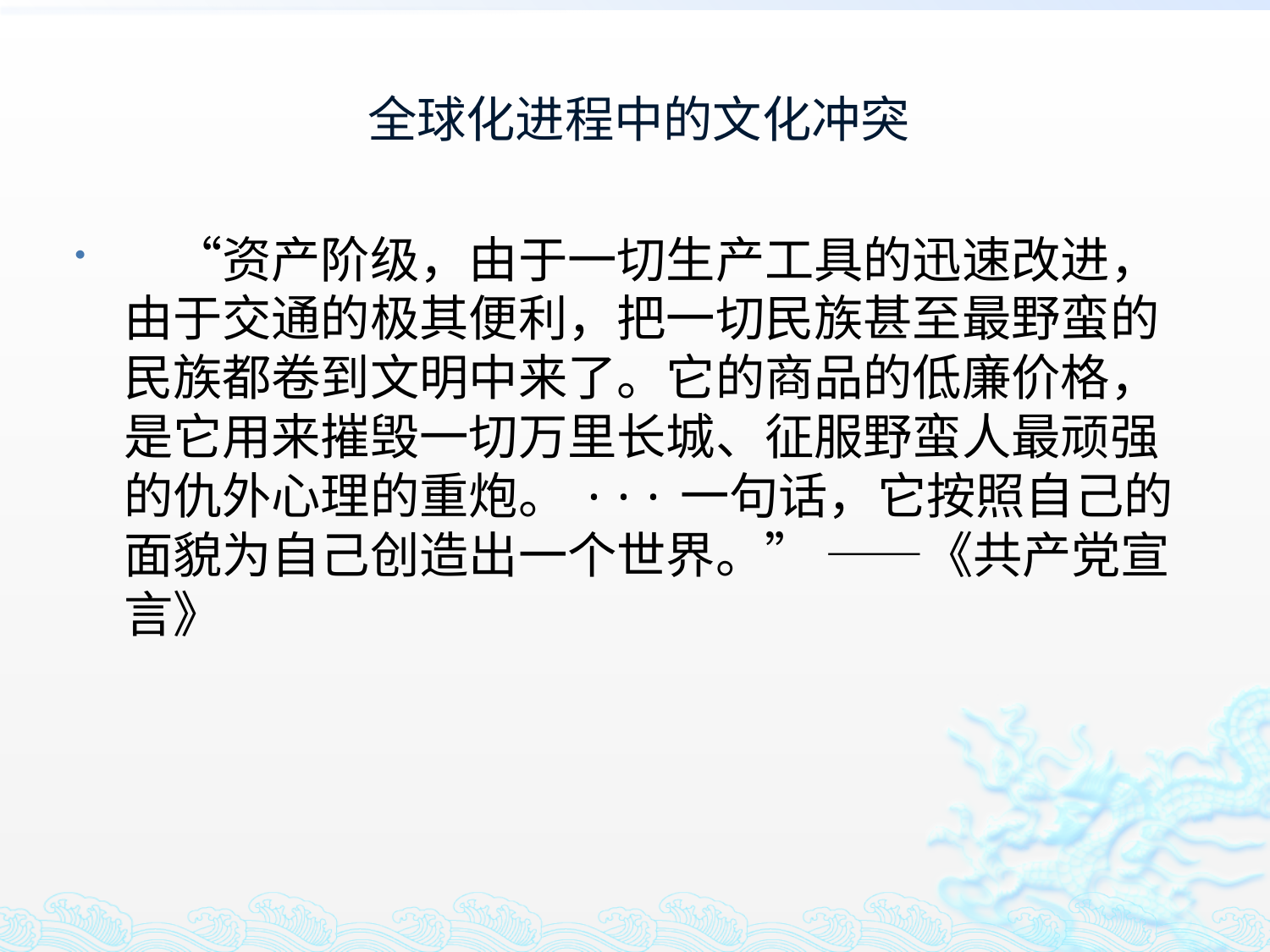

# 全球化进程中的文化冲突
　“资产阶级，由于一切生产工具的迅速改进，由于交通的极其便利，把一切民族甚至最野蛮的民族都卷到文明中来了。它的商品的低廉价格，是它用来摧毁一切万里长城、征服野蛮人最顽强的仇外心理的重炮。···一句话，它按照自己的面貌为自己创造出一个世界。” ——《共产党宣言》